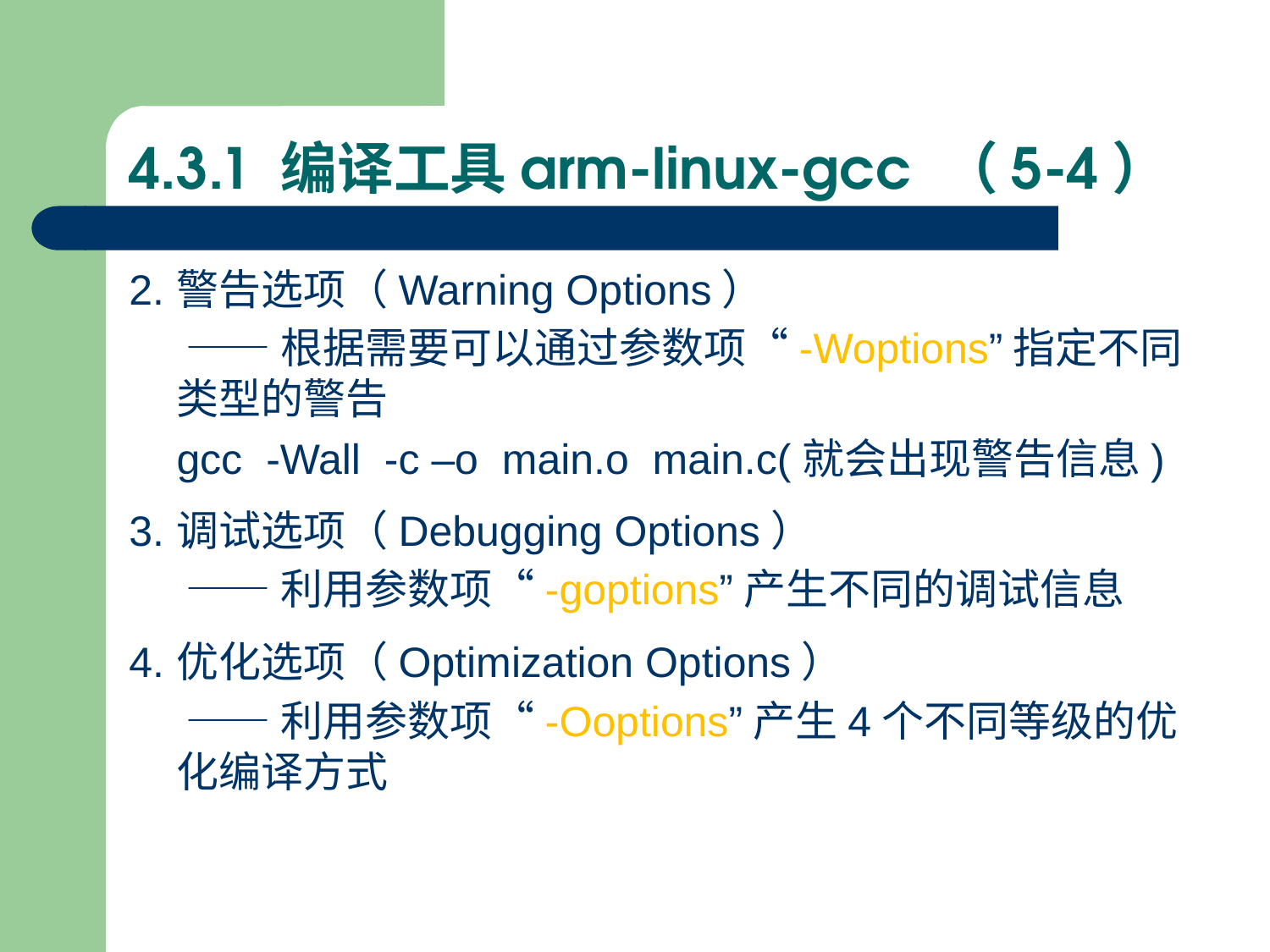

# 4.3.1 编译工具arm-linux-gcc （5-4）
警告选项（Warning Options）
      ——根据需要可以通过参数项“-Woptions”指定不同类型的警告
    gcc  -Wall  -c –o  main.o  main.c(就会出现警告信息)
调试选项（Debugging Options）
      ——利用参数项“-goptions”产生不同的调试信息
优化选项（Optimization Options）
      ——利用参数项“-Ooptions”产生4个不同等级的优化编译方式